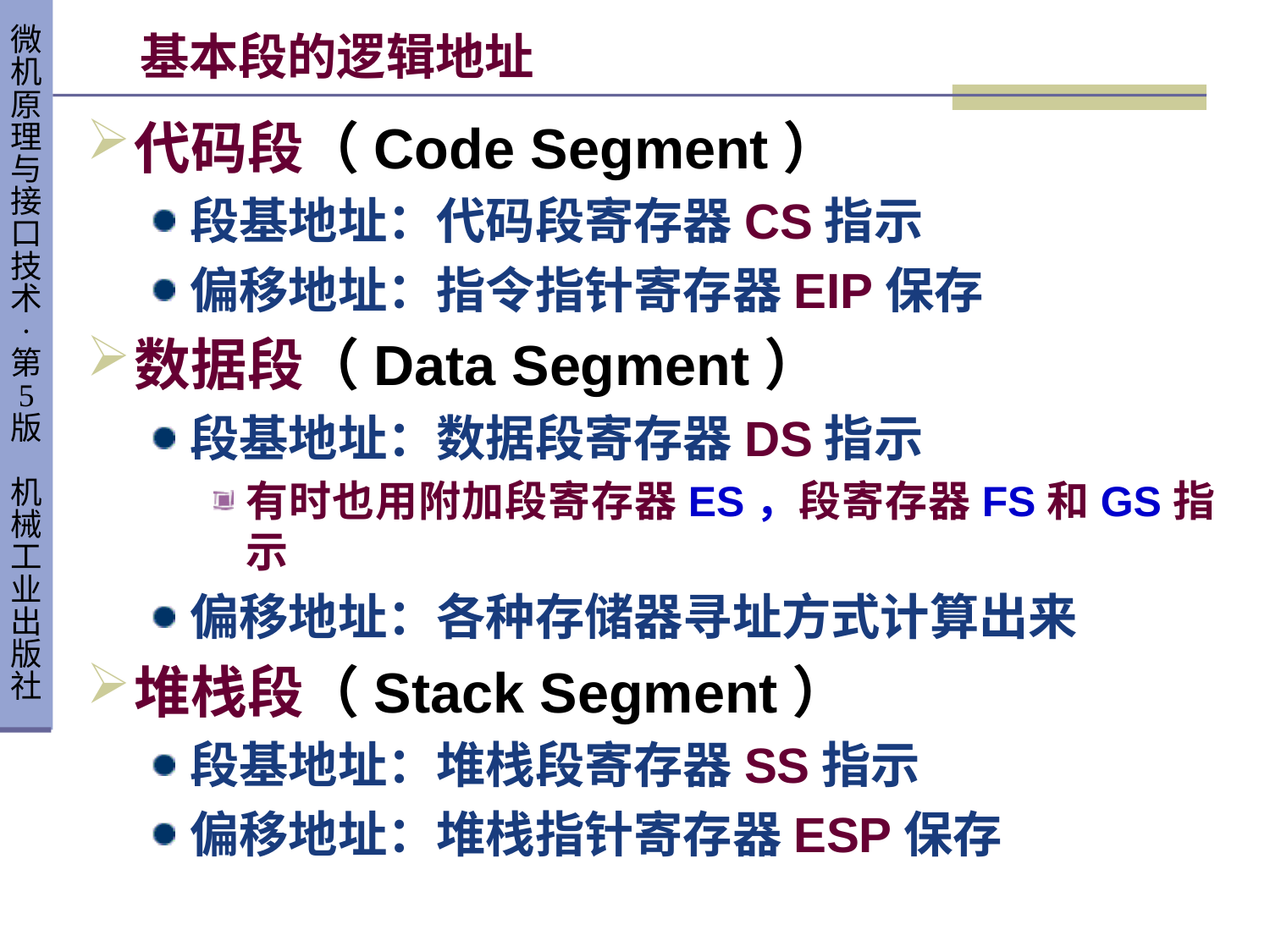

# 基本段的逻辑地址
代码段（Code Segment）
段基地址：代码段寄存器CS指示
偏移地址：指令指针寄存器EIP保存
数据段（Data Segment）
段基地址：数据段寄存器DS指示
有时也用附加段寄存器ES，段寄存器FS和GS指示
偏移地址：各种存储器寻址方式计算出来
堆栈段（Stack Segment）
段基地址：堆栈段寄存器SS指示
偏移地址：堆栈指针寄存器ESP保存